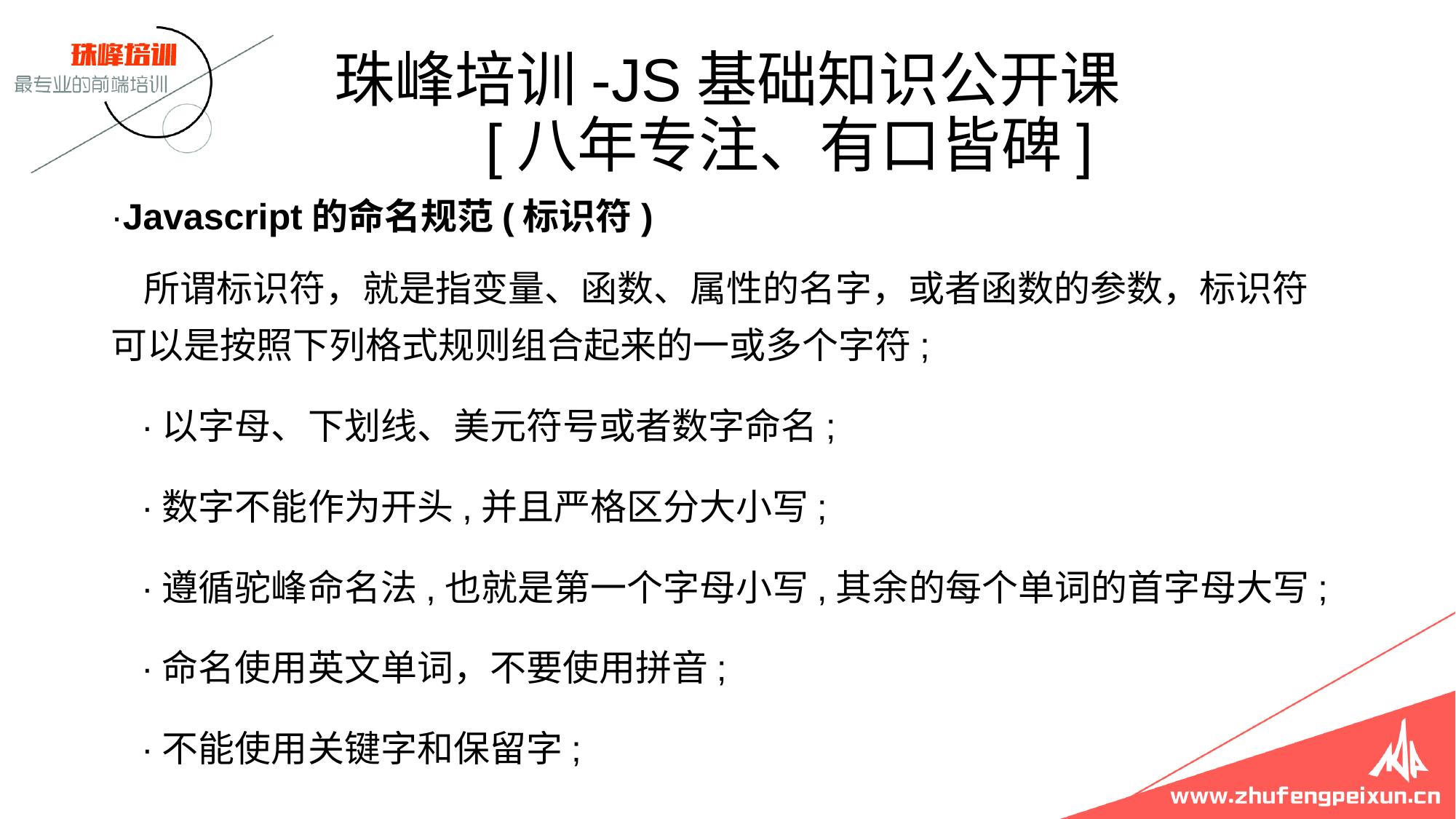

# 珠峰培训-JS基础知识公开课 [八年专注、有口皆碑]
·Javascript的命名规范(标识符)
   所谓标识符，就是指变量、函数、属性的名字，或者函数的参数，标识符可以是按照下列格式规则组合起来的一或多个字符;
   ·以字母、下划线、美元符号或者数字命名;
   ·数字不能作为开头,并且严格区分大小写;
   ·遵循驼峰命名法,也就是第一个字母小写,其余的每个单词的首字母大写;
   ·命名使用英文单词，不要使用拼音;
   ·不能使用关键字和保留字;